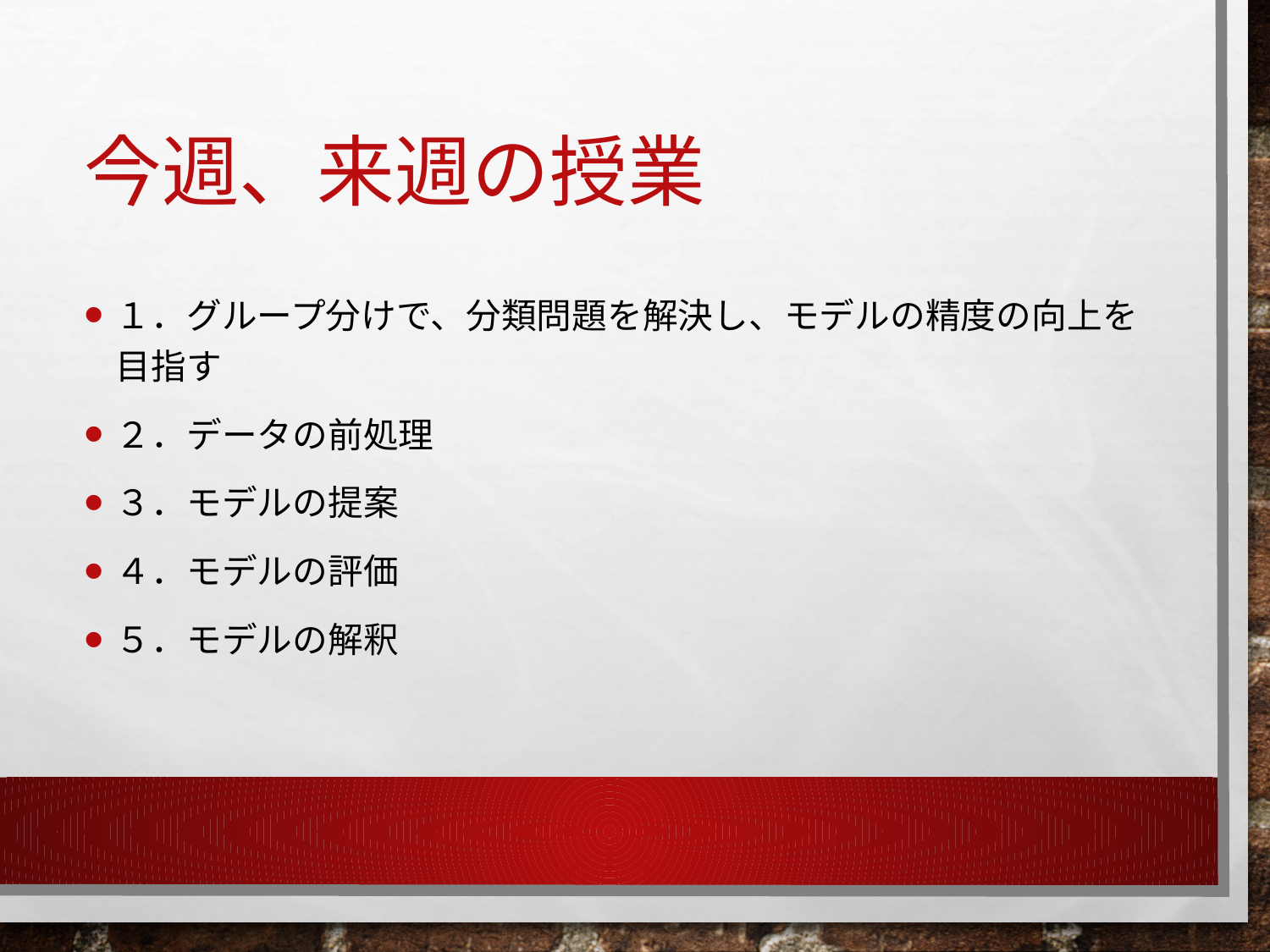

# 今週、来週の授業
１．グループ分けで、分類問題を解決し、モデルの精度の向上を目指す
２．データの前処理
３．モデルの提案
４．モデルの評価
５．モデルの解釈